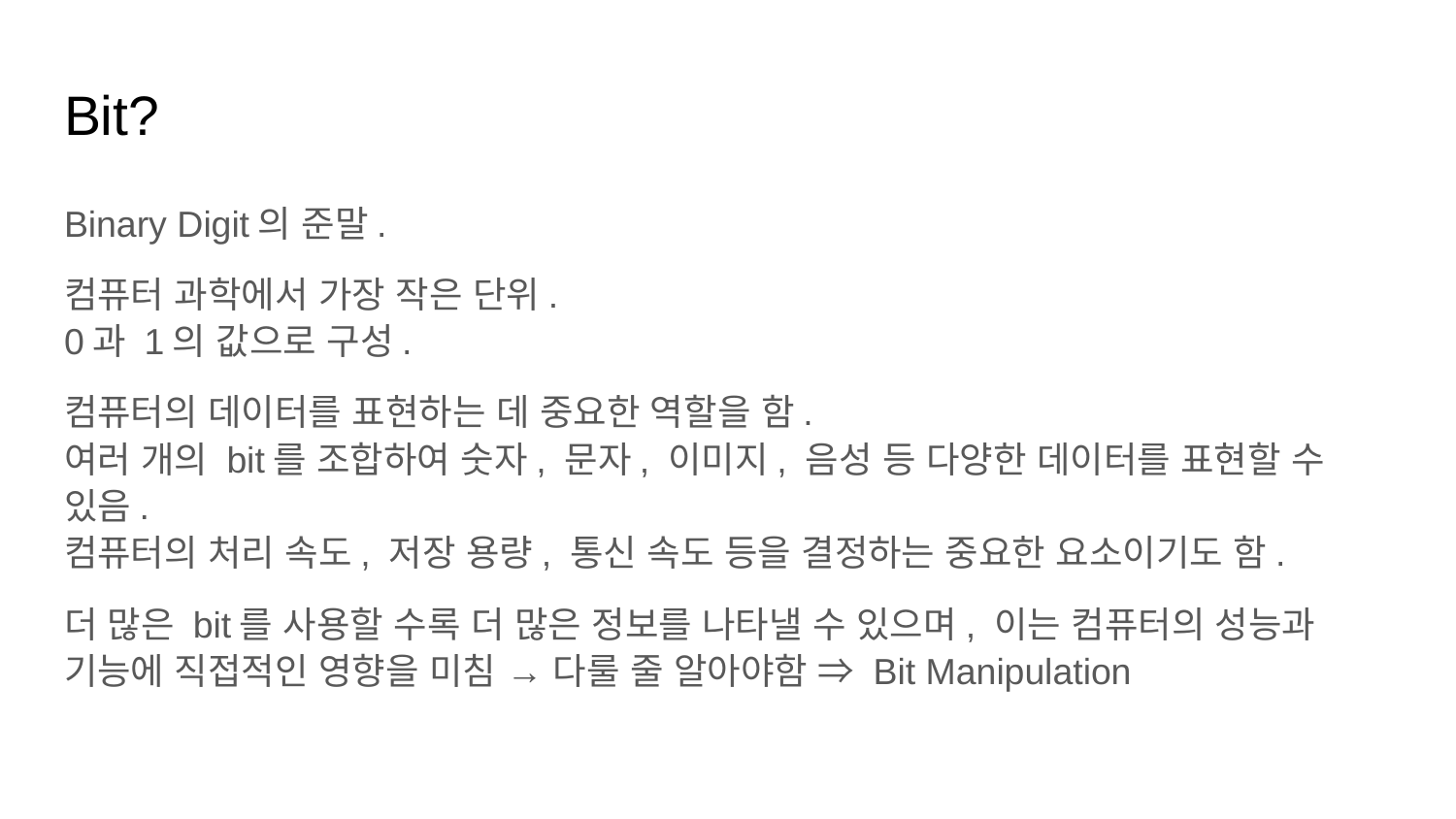

# Bit?
Binary Digit의 준말.
컴퓨터 과학에서 가장 작은 단위.
0과 1의 값으로 구성.
컴퓨터의 데이터를 표현하는 데 중요한 역할을 함.
여러 개의 bit를 조합하여 숫자, 문자, 이미지, 음성 등 다양한 데이터를 표현할 수 있음.
컴퓨터의 처리 속도, 저장 용량, 통신 속도 등을 결정하는 중요한 요소이기도 함.
더 많은 bit를 사용할 수록 더 많은 정보를 나타낼 수 있으며, 이는 컴퓨터의 성능과 기능에 직접적인 영향을 미침 → 다룰 줄 알아야함 ⇒ Bit Manipulation